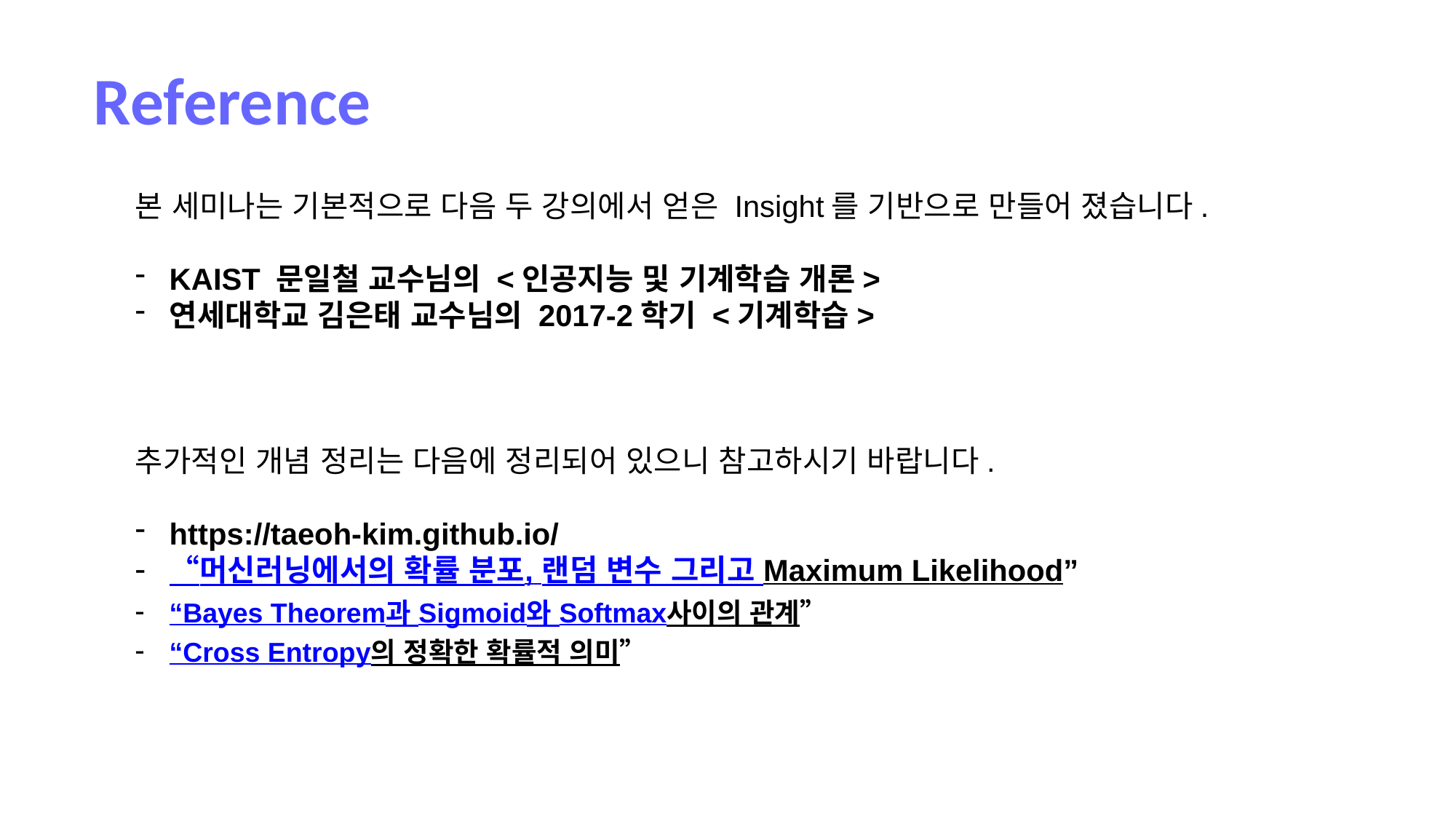

Reference
본 세미나는 기본적으로 다음 두 강의에서 얻은 Insight를 기반으로 만들어 졌습니다.

KAIST 문일철 교수님의 <인공지능 및 기계학습 개론>
연세대학교 김은태 교수님의 2017-2학기 <기계학습>

추가적인 개념 정리는 다음에 정리되어 있으니 참고하시기 바랍니다.

https://taeoh-kim.github.io/
“머신러닝에서의 확률 분포, 랜덤 변수 그리고 Maximum Likelihood”
“Bayes Theorem과 Sigmoid와 Softmax사이의 관계”
“Cross Entropy의 정확한 확률적 의미”